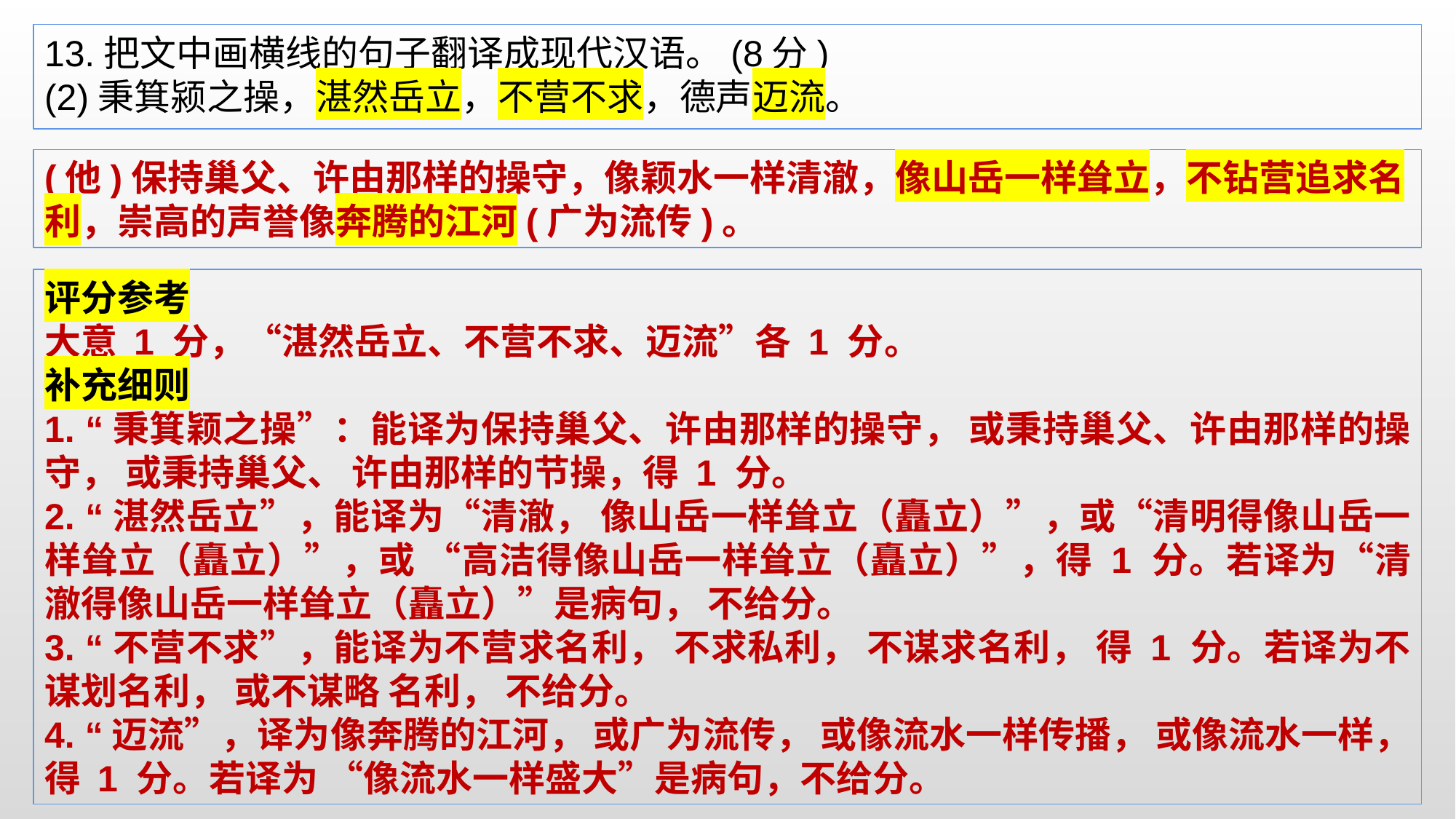

13.把文中画横线的句子翻译成现代汉语。(8分)
(2)秉箕颍之操，湛然岳立，不营不求，德声迈流。

(他)保持巢父、许由那样的操守，像颖水一样清澈，像山岳一样耸立，不钻营追求名利，崇高的声誉像奔腾的江河(广为流传)。
评分参考
大意 1 分，“湛然岳立、不营不求、迈流”各 1 分。
补充细则
1. “秉箕颖之操”：能译为保持巢父、许由那样的操守， 或秉持巢父、许由那样的操守， 或秉持巢父、 许由那样的节操，得 1 分。
2. “湛然岳立”，能译为“清澈， 像山岳一样耸立（矗立）”，或“清明得像山岳一样耸立（矗立）”，或 “高洁得像山岳一样耸立（矗立）”，得 1 分。若译为“清澈得像山岳一样耸立（矗立）”是病句， 不给分。
3. “不营不求”，能译为不营求名利， 不求私利， 不谋求名利， 得 1 分。若译为不谋划名利， 或不谋略 名利， 不给分。
4. “迈流”，译为像奔腾的江河， 或广为流传， 或像流水一样传播， 或像流水一样， 得 1 分。若译为 “像流水一样盛大”是病句，不给分。